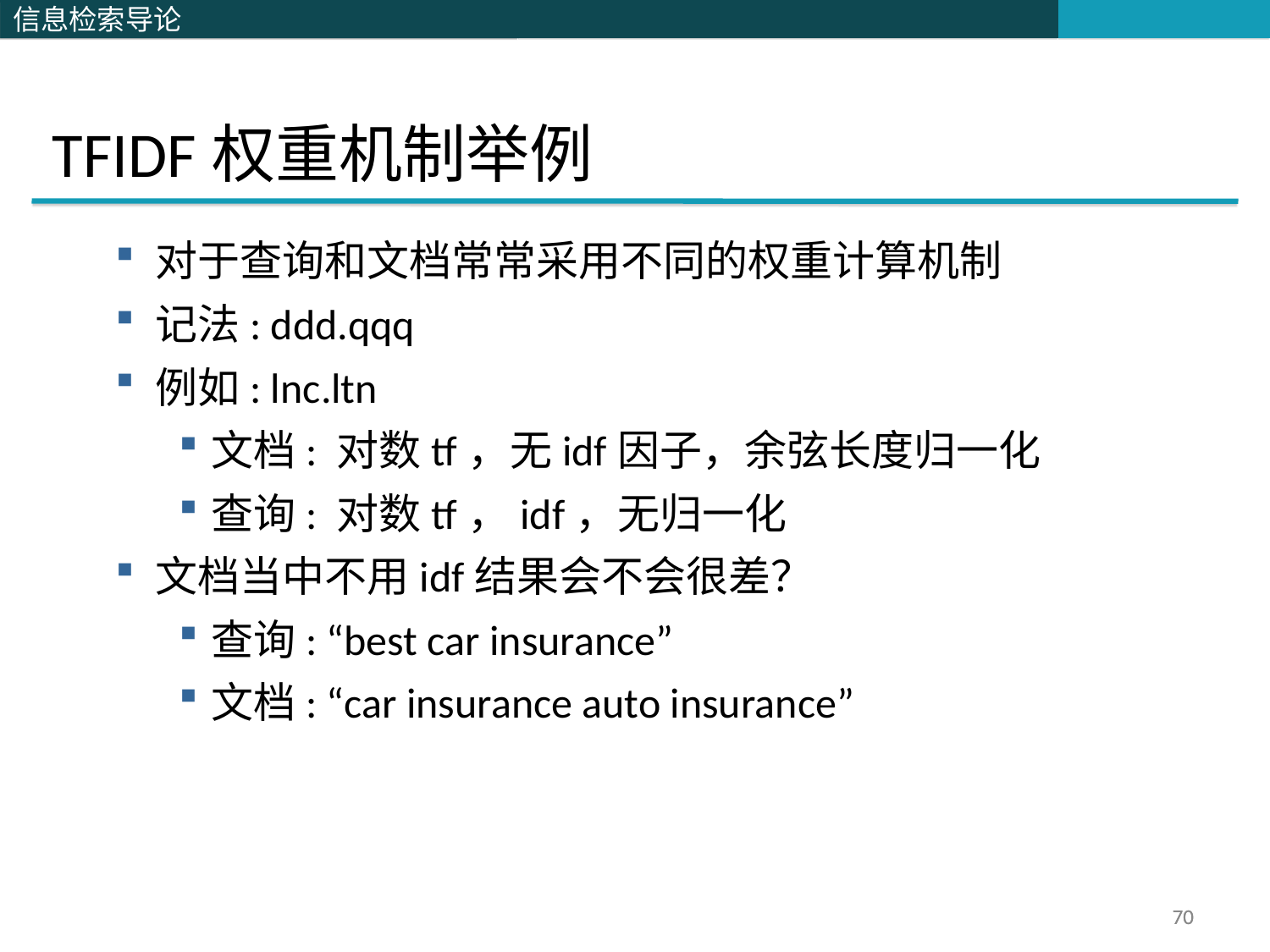

TFIDF权重机制举例
对于查询和文档常常采用不同的权重计算机制
记法: ddd.qqq
例如: lnc.ltn
文档: 对数tf，无idf因子，余弦长度归一化
查询: 对数tf，idf，无归一化
文档当中不用idf结果会不会很差？
查询: “best car insurance”
文档: “car insurance auto insurance”

70
70